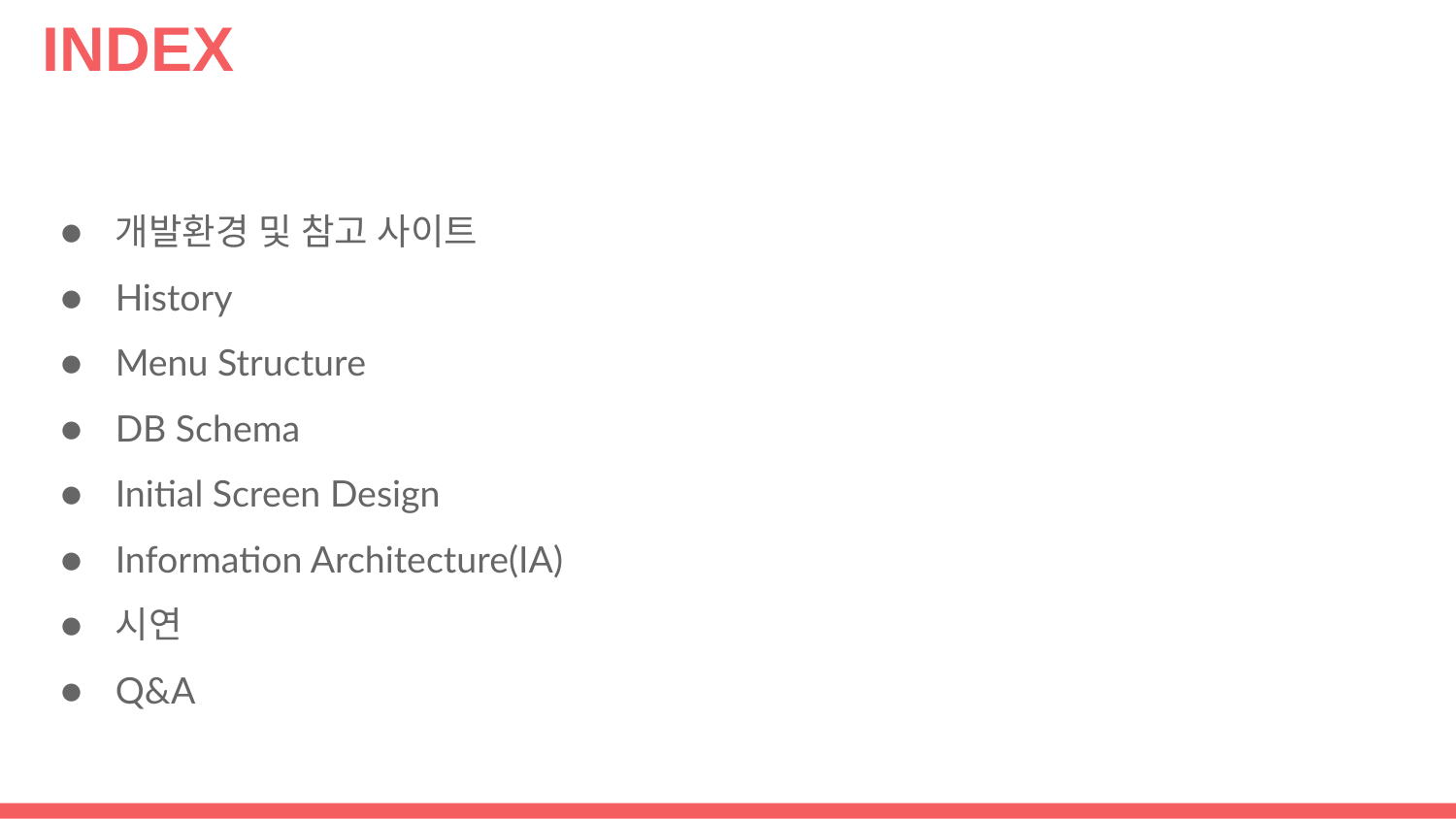

# INDEX
개발환경 및 참고 사이트
History
Menu Structure
DB Schema
Initial Screen Design
Information Architecture(IA)
시연
Q&A